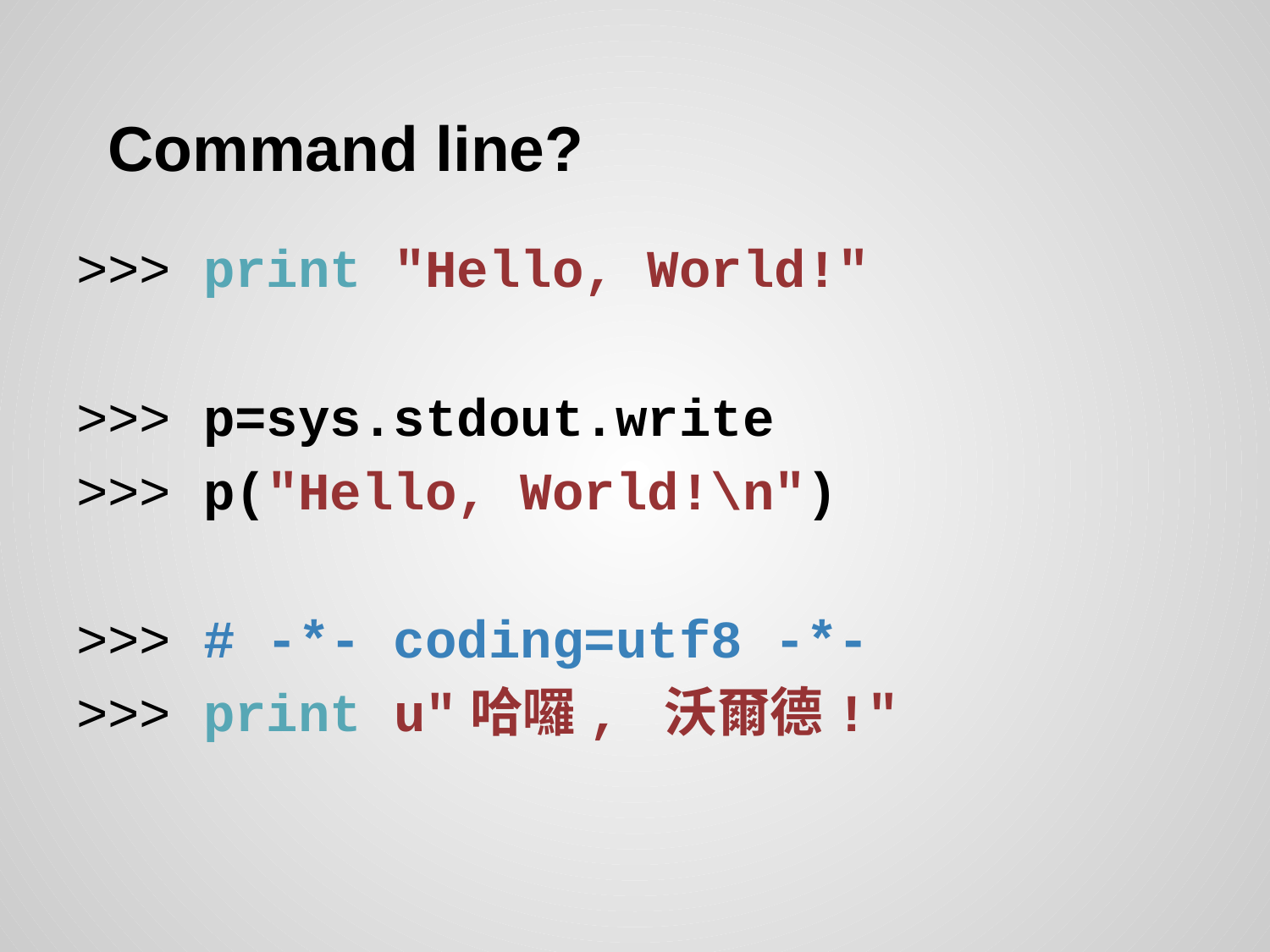

# Command line?
>>> print "Hello, World!"

>>> p=sys.stdout.write
>>> p("Hello, World!\n")

>>> # -*- coding=utf8 -*-
>>> print u"哈囉, 沃爾德!"